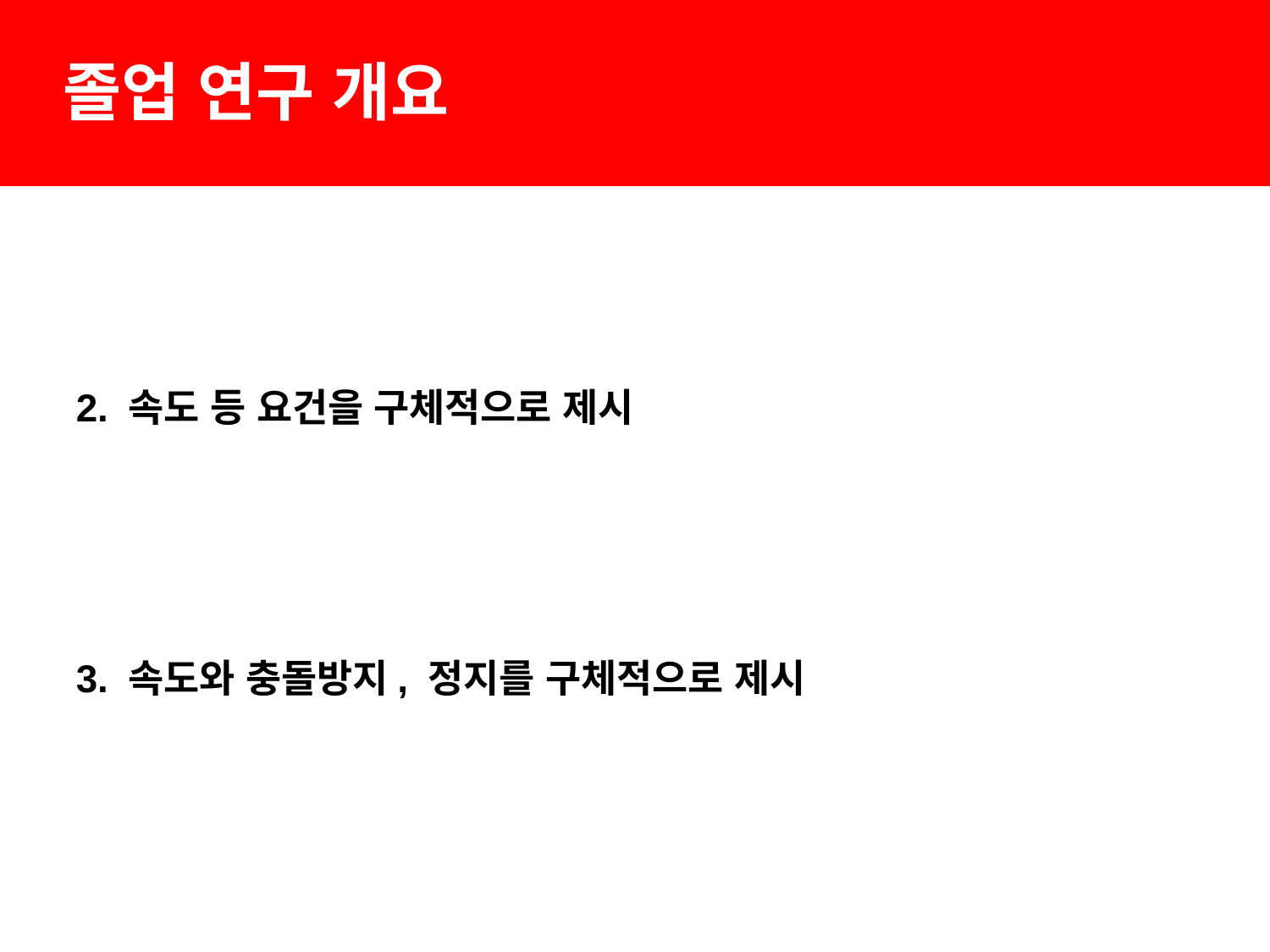

졸업 연구 개요

2. 속도 등 요건을 구체적으로 제시

3. 속도와 충돌방지, 정지를 구체적으로 제시